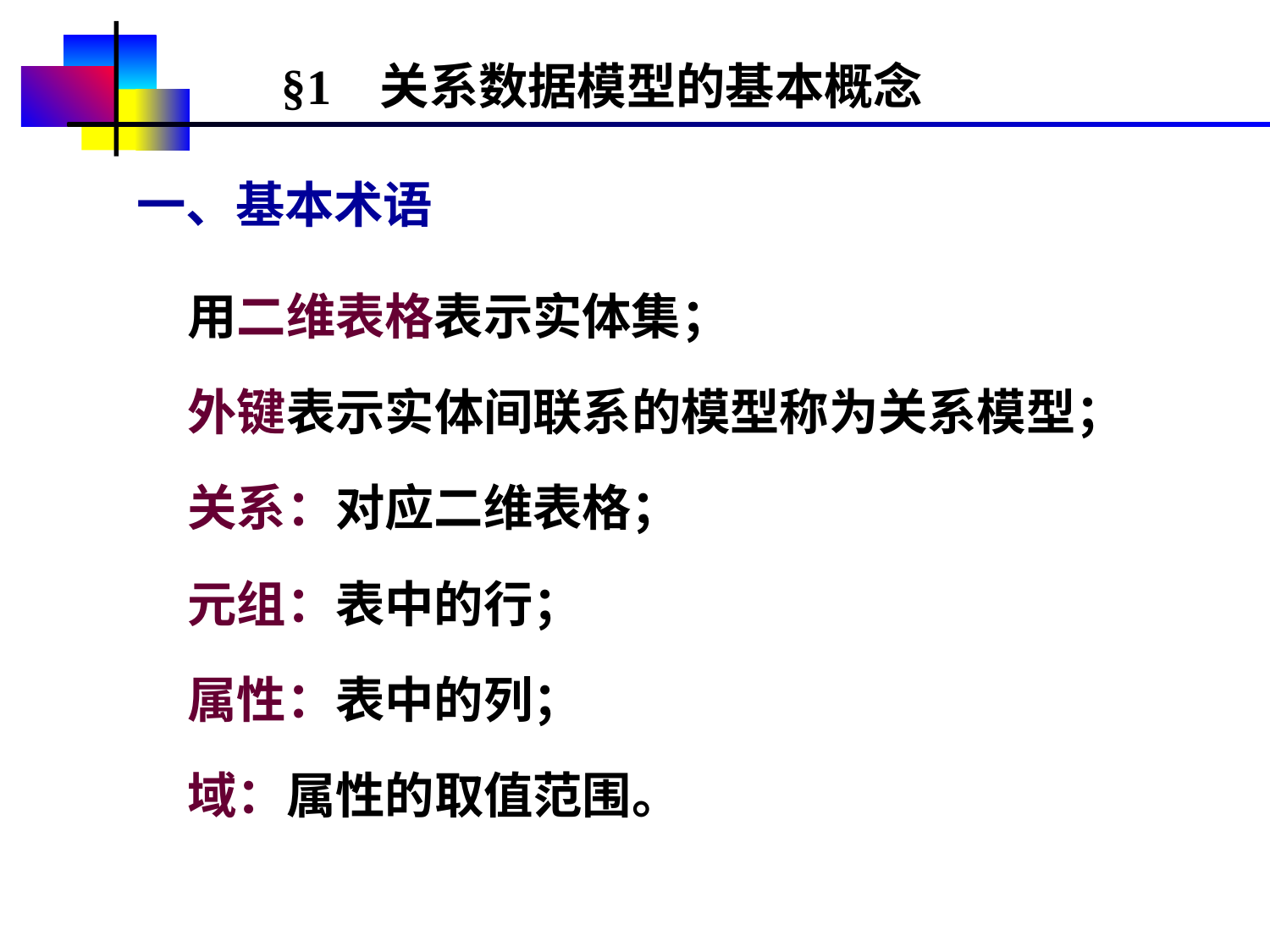

§1   关系数据模型的基本概念
         一、基本术语

用二维表格表示实体集；
外键表示实体间联系的模型称为关系模型；
关系：对应二维表格；
元组：表中的行；
属性：表中的列；
域：属性的取值范围。